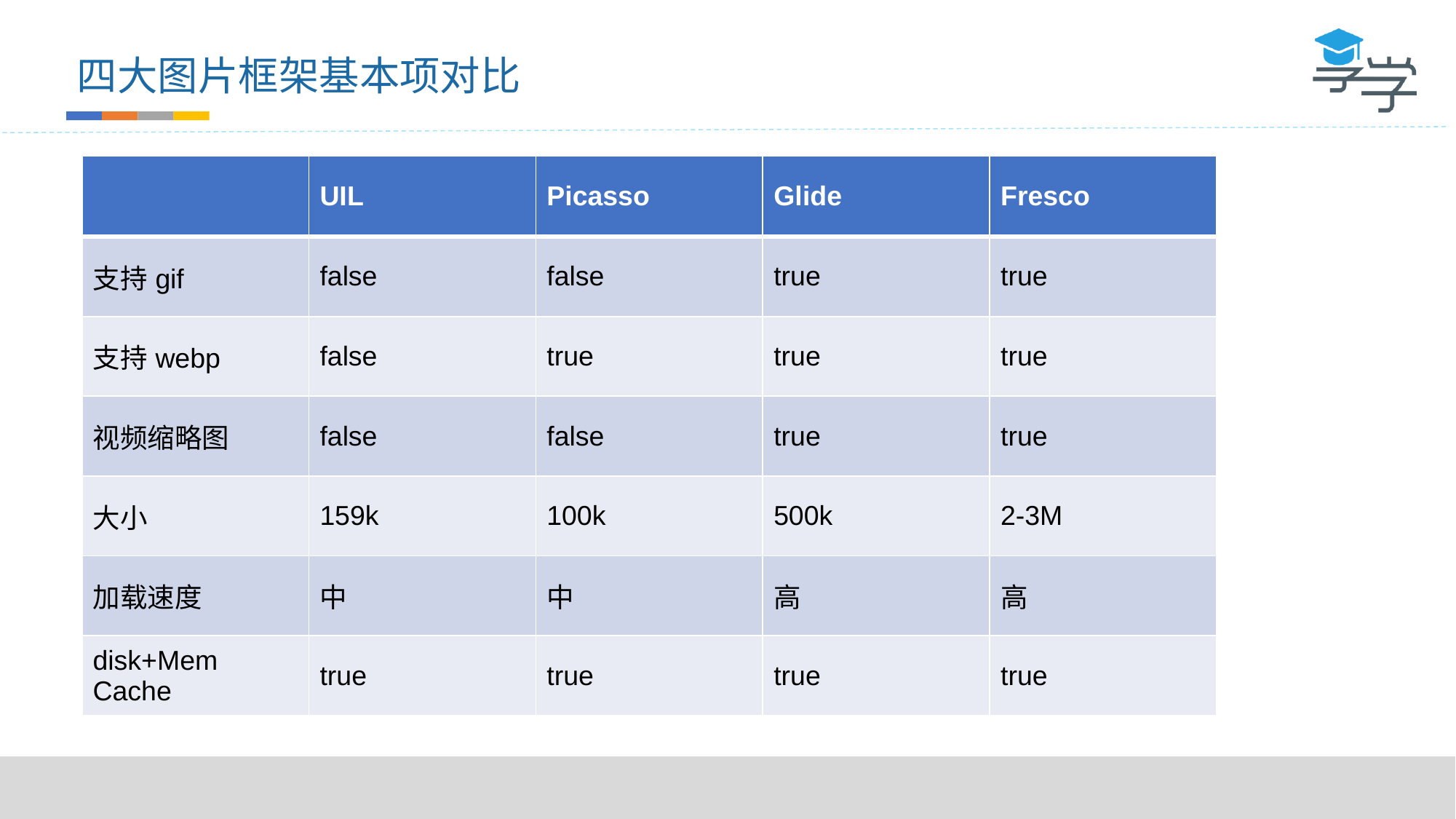

四大图片框架基本项对比

|  | UIL | Picasso | Glide | Fresco |
| --- | --- | --- | --- | --- |
| 支持gif | false | false | true | true |
| 支持webp | false | true | true | true |
| 视频缩略图 | false | false | true | true |
| 大小 | 159k | 100k | 500k | 2-3M |
| 加载速度 | 中 | 中 | 高 | 高 |
| disk+Mem Cache | true | true | true | true |